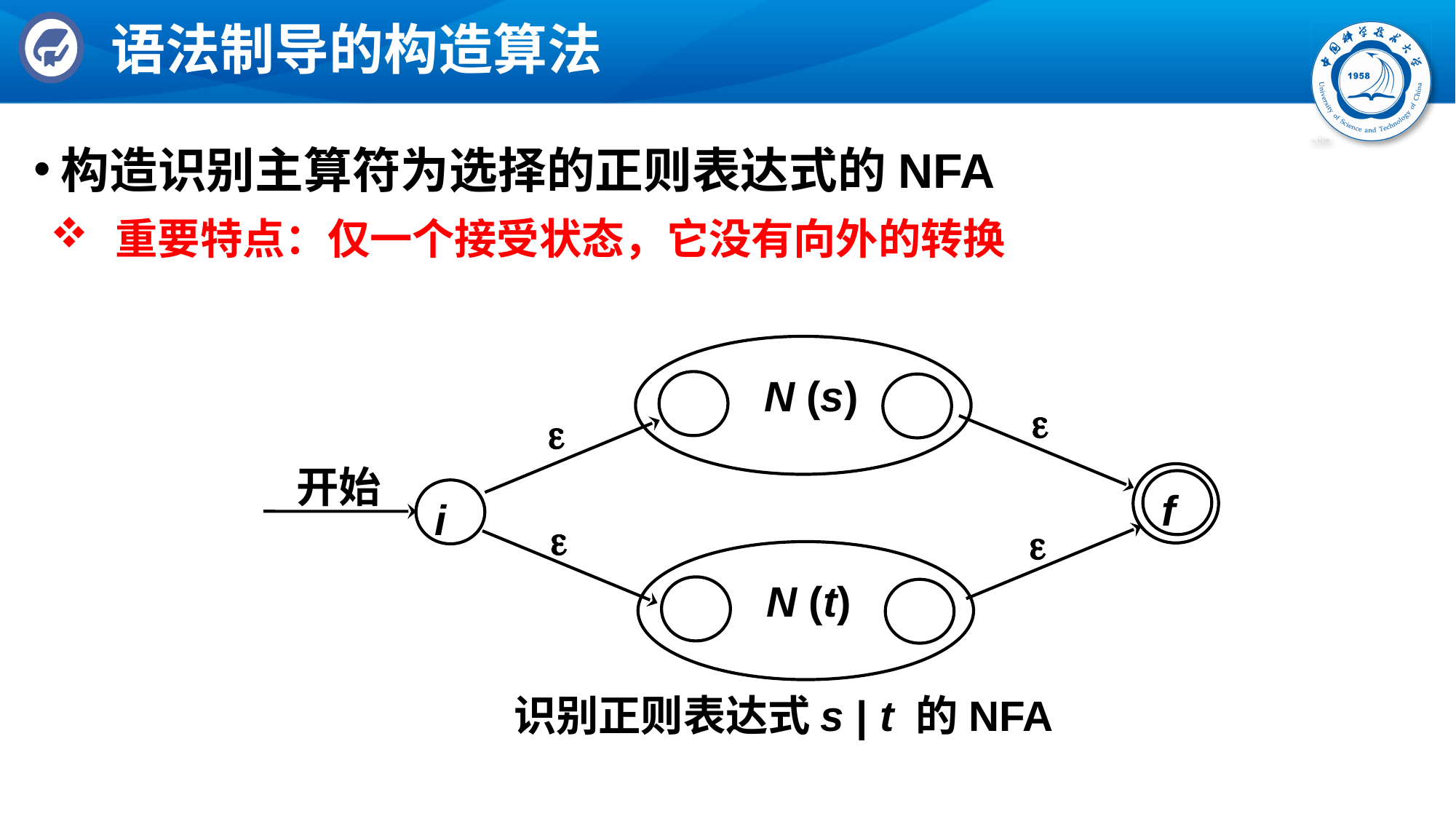

# 语法制导的构造算法
构造识别主算符为选择的正则表达式的NFA
重要特点：仅一个接受状态，它没有向外的转换

N (s)

ε
ε

开始

f
i
ε

ε

N (t)

识别正则表达式s | t 的NFA